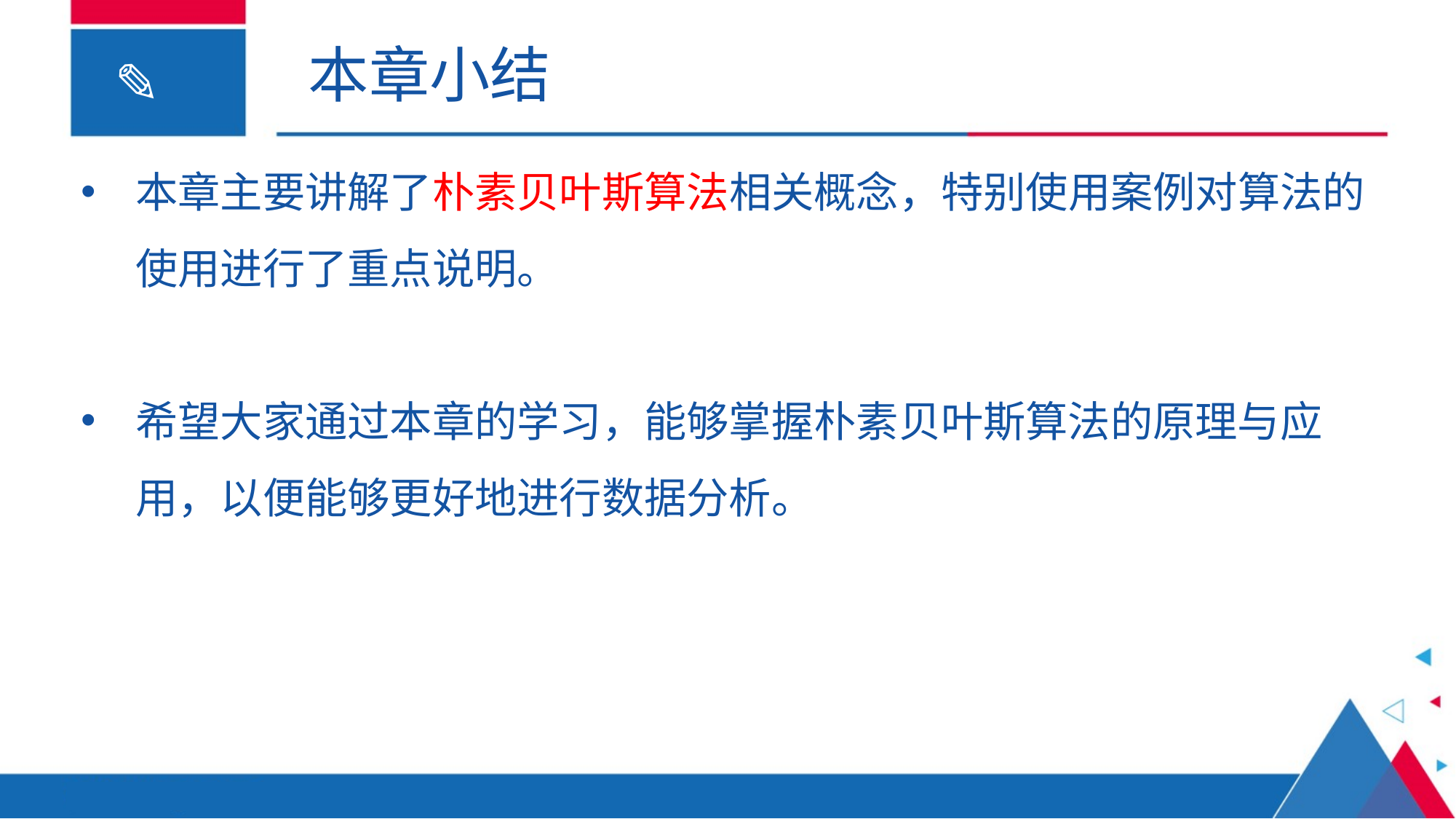

本章小结
本章主要讲解了朴素贝叶斯算法相关概念，特别使用案例对算法的使用进行了重点说明。

希望大家通过本章的学习，能够掌握朴素贝叶斯算法的原理与应用，以便能够更好地进行数据分析。